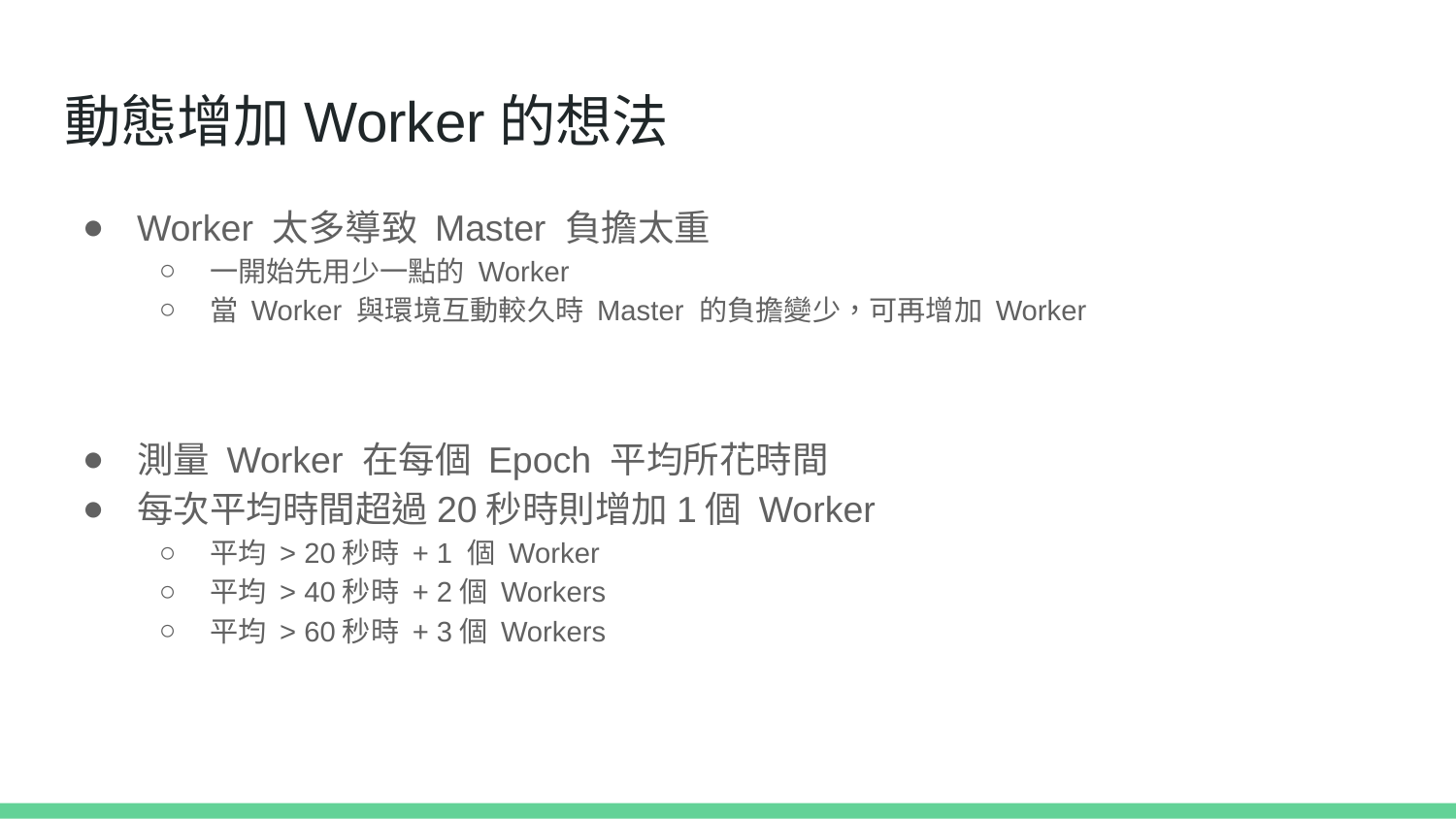

# 動態增加Worker的想法
Worker 太多導致 Master 負擔太重
一開始先用少一點的 Worker
當 Worker 與環境互動較久時 Master 的負擔變少，可再增加 Worker

測量 Worker 在每個 Epoch 平均所花時間
每次平均時間超過20秒時則增加1個 Worker
平均 > 20秒時 + 1 個 Worker
平均 > 40秒時 + 2個 Workers
平均 > 60秒時 + 3個 Workers